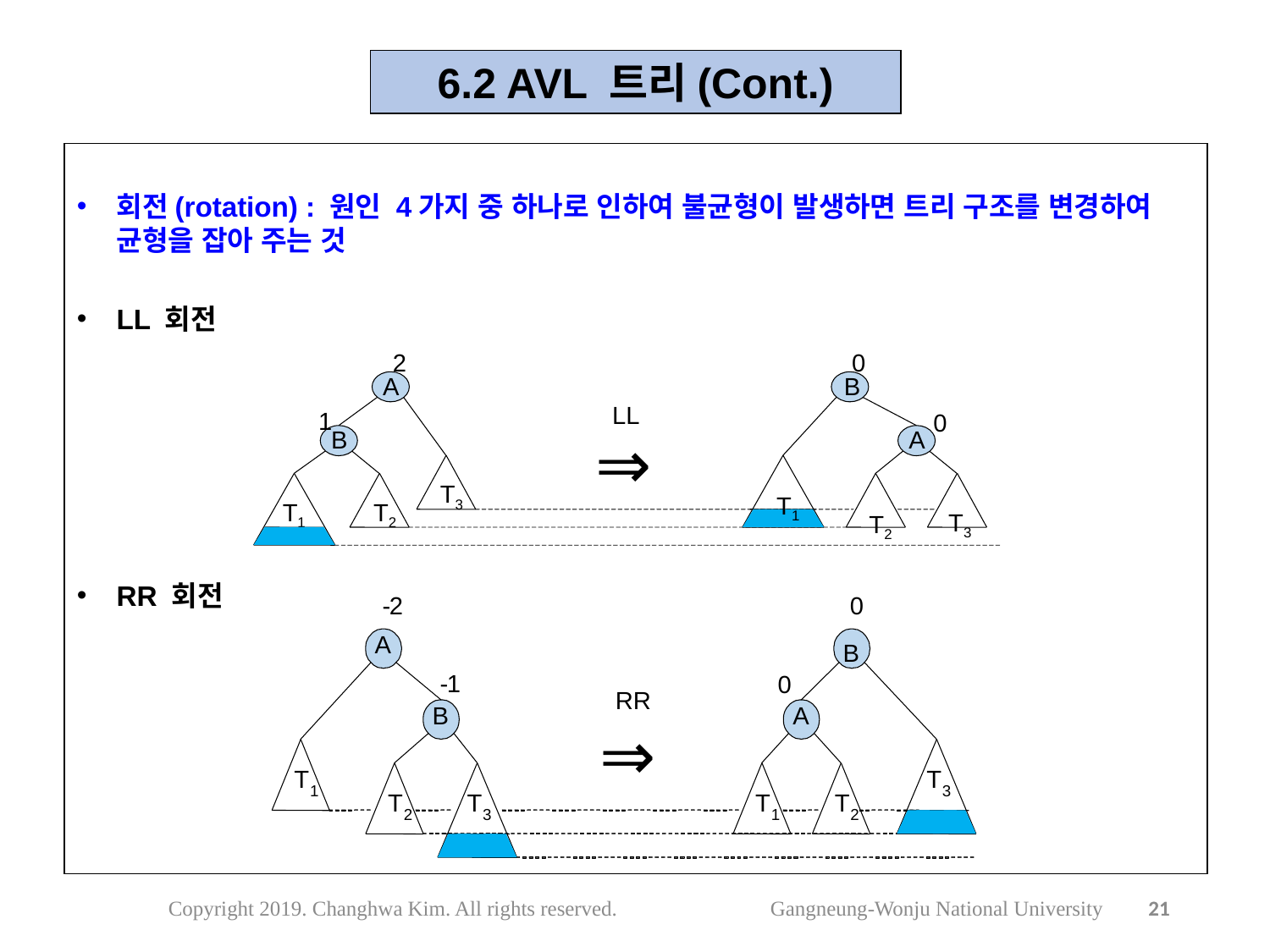

6.2 AVL 트리(Cont.)

회전(rotation) : 원인 4가지 중 하나로 인하여 불균형이 발생하면 트리 구조를 변경하여 균형을 잡아 주는 것

LL 회전

RR 회전

2
A

0
B

LL

1
0
⇒
B
A

T3

T2

T1

ii) RR 회전
T1
T3
T2

-
2
0

A
B

-
1
0
RR

B
A
⇒

T
T
1
3
T
T
T
T
2
3
1
2

Copyright 2019. Changhwa Kim. All rights reserved.                             Gangneung-Wonju National University
21
21